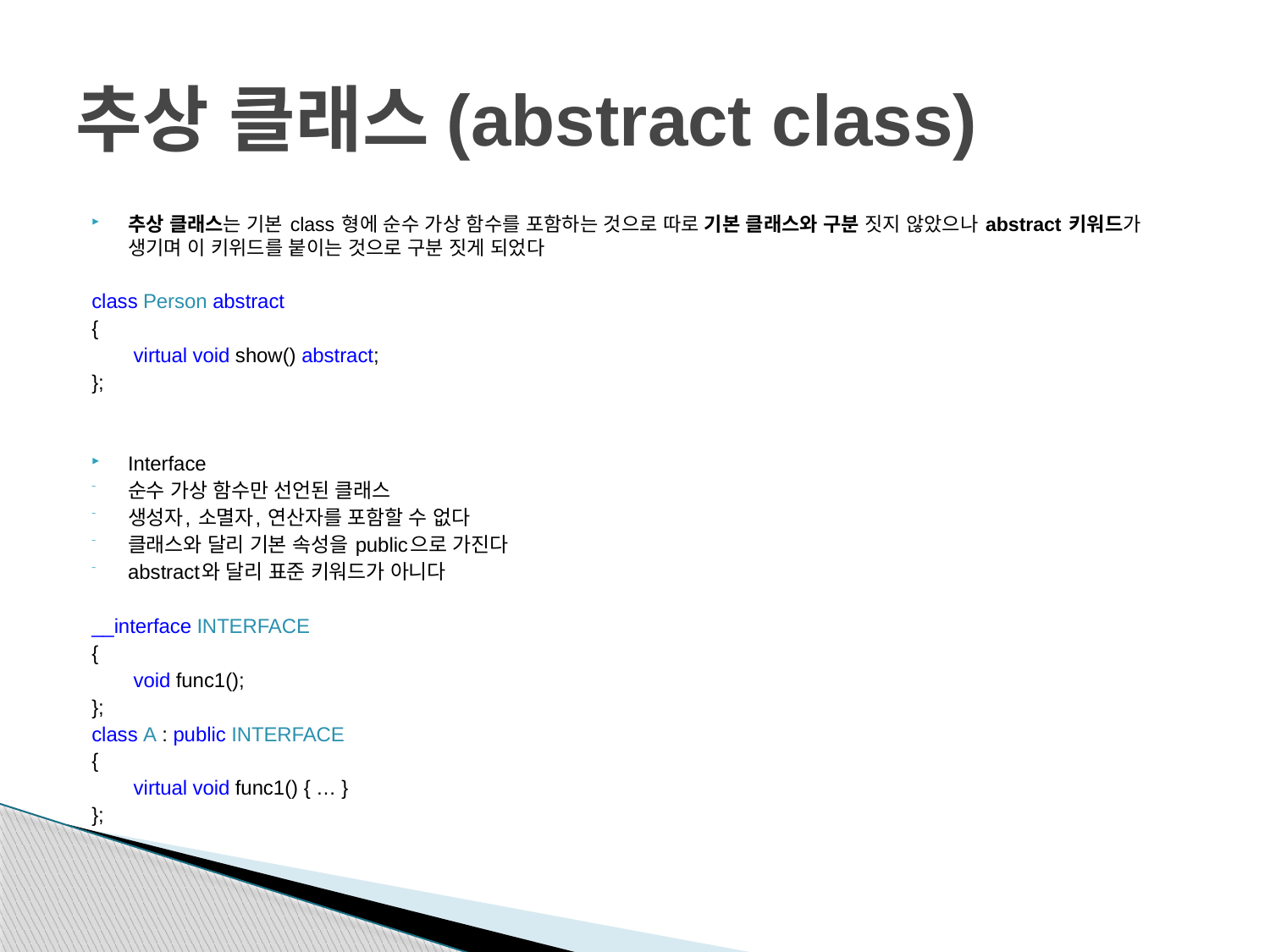

# 추상 클래스(abstract class)
추상 클래스는 기본 class 형에 순수 가상 함수를 포함하는 것으로 따로 기본 클래스와 구분 짓지 않았으나 abstract 키워드가 생기며 이 키위드를 붙이는 것으로 구분 짓게 되었다

class Person abstract
{
	 virtual void show() abstract;
};

Interface
순수 가상 함수만 선언된 클래스
생성자, 소멸자, 연산자를 포함할 수 없다
클래스와 달리 기본 속성을 public으로 가진다
abstract와 달리 표준 키워드가 아니다

__interface INTERFACE
{
	 void func1();
};
class A : public INTERFACE
{
	 virtual void func1() { … }
};